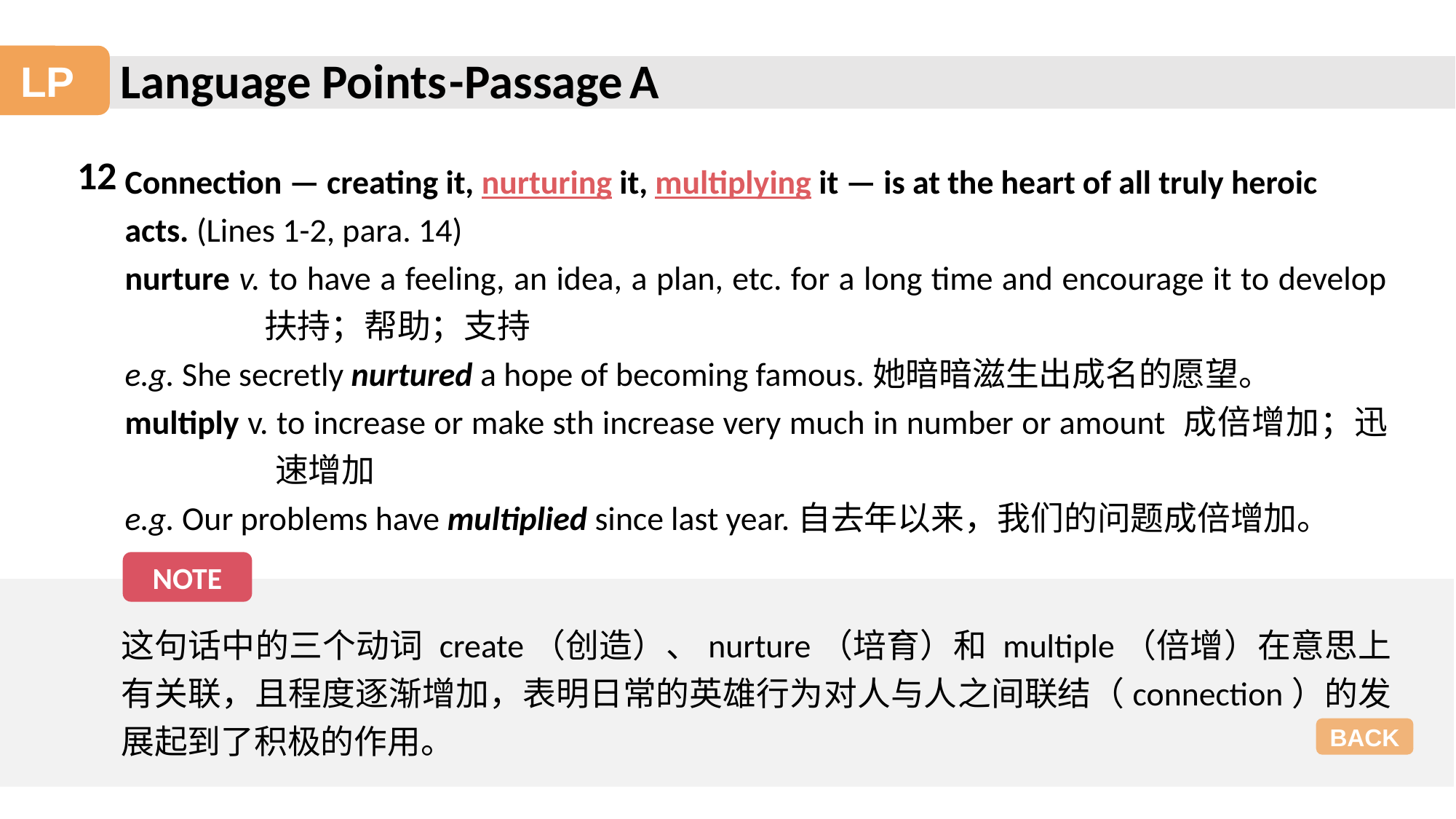

Language Points
-Passage A
LP

12
Connection — creating it, nurturing it, multiplying it — is at the heart of all truly heroic
acts. (Lines 1-2, para. 14)
nurture v. to have a feeling, an idea, a plan, etc. for a long time and encourage it to develop 扶持；帮助；支持
e.g. She secretly nurtured a hope of becoming famous.她暗暗滋生出成名的愿望。
multiply v. to increase or make sth increase very much in number or amount 成倍增加；迅速增加
e.g. Our problems have multiplied since last year.自去年以来，我们的问题成倍增加。
NOTE

这句话中的三个动词 create（创造）、nurture（培育）和 multiple（倍增）在意思上有关联，且程度逐渐增加，表明日常的英雄行为对人与人之间联结（connection）的发展起到了积极的作用。
BACK